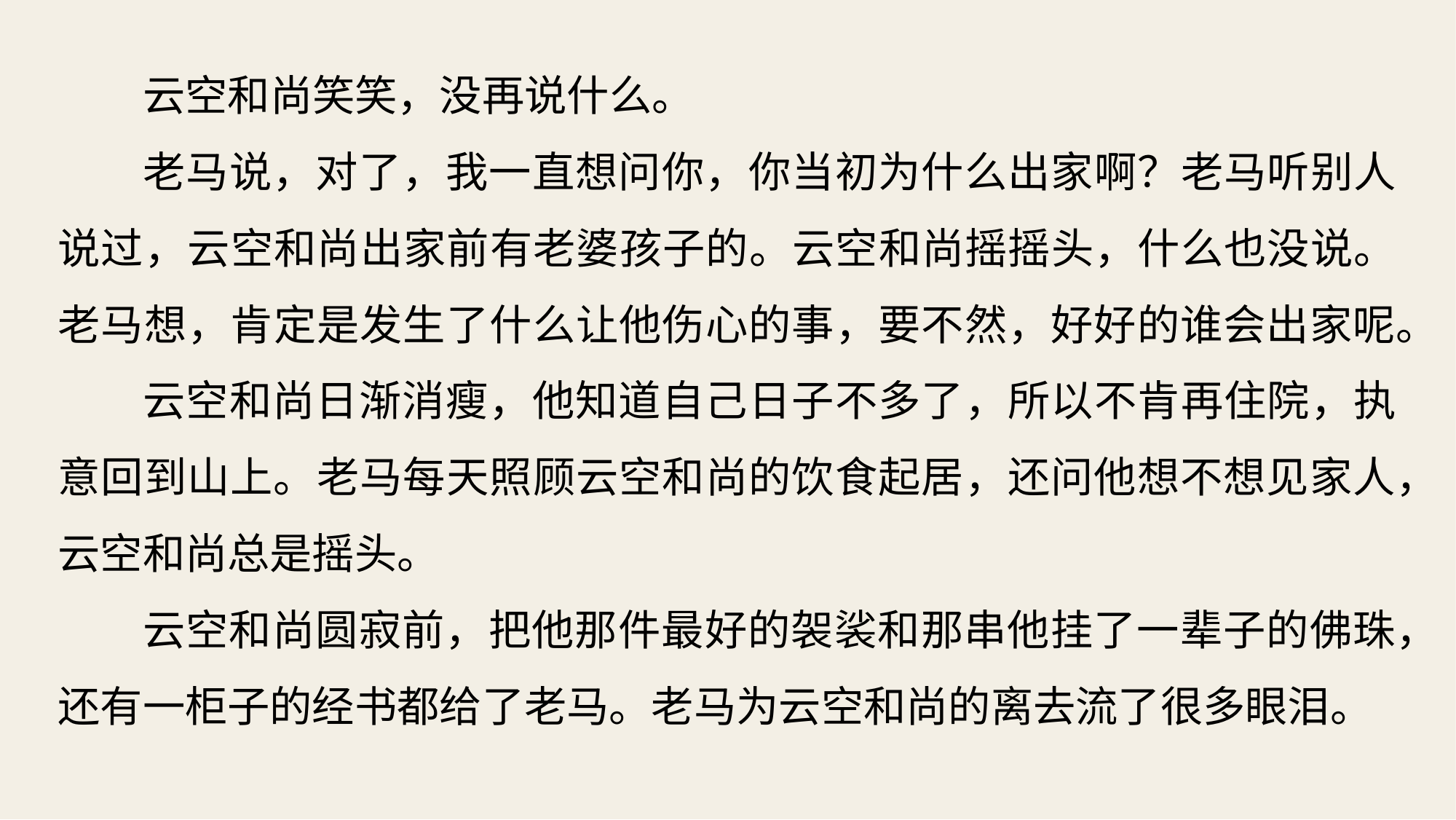

云空和尚笑笑，没再说什么。
老马说，对了，我一直想问你，你当初为什么出家啊？老马听别人说过，云空和尚出家前有老婆孩子的。云空和尚摇摇头，什么也没说。老马想，肯定是发生了什么让他伤心的事，要不然，好好的谁会出家呢。
云空和尚日渐消瘦，他知道自己日子不多了，所以不肯再住院，执意回到山上。老马每天照顾云空和尚的饮食起居，还问他想不想见家人，云空和尚总是摇头。
云空和尚圆寂前，把他那件最好的袈裟和那串他挂了一辈子的佛珠，还有一柜子的经书都给了老马。老马为云空和尚的离去流了很多眼泪。